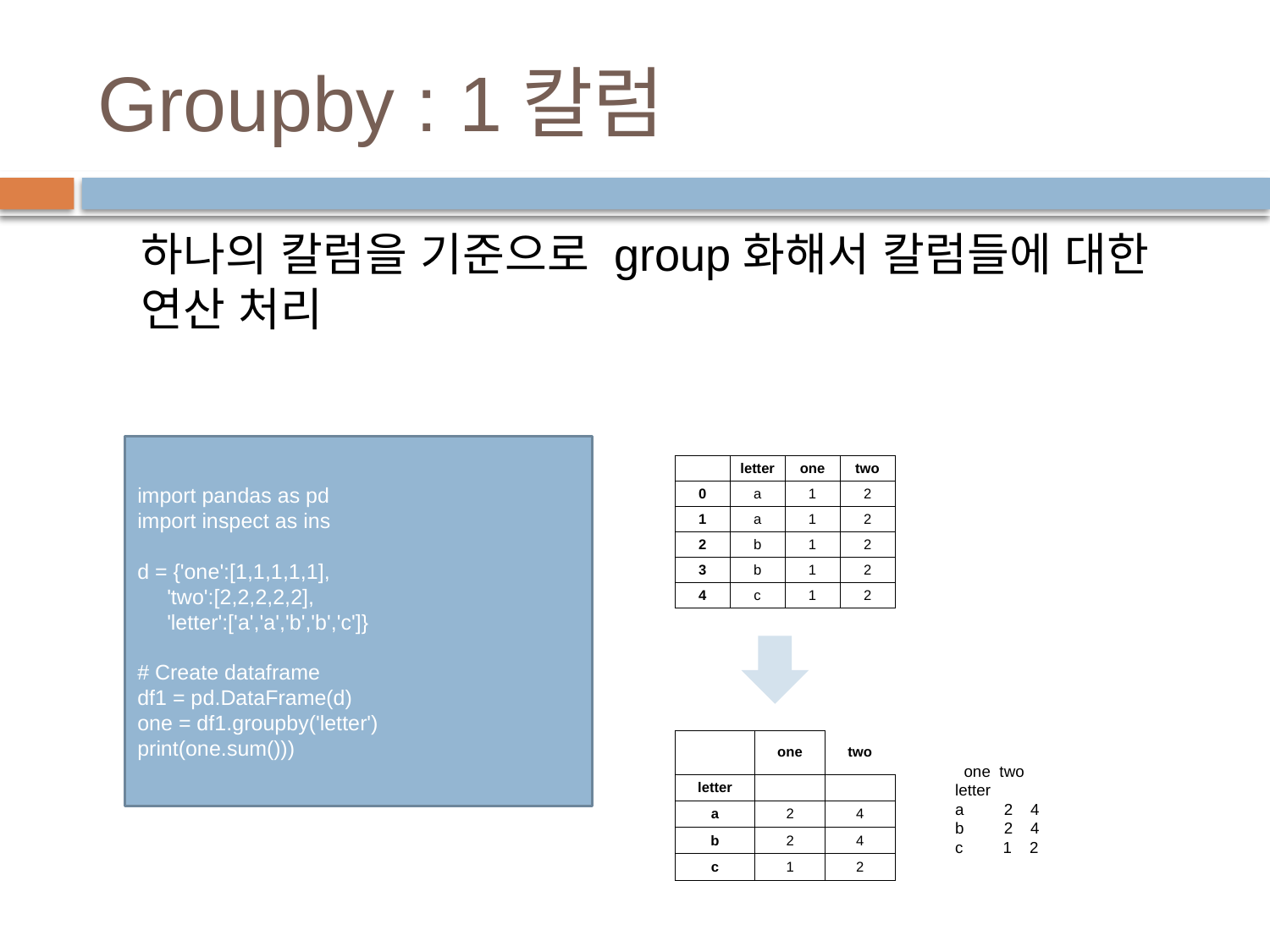

# Groupby : 1칼럼
하나의 칼럼을 기준으로 group화해서 칼럼들에 대한 연산 처리
import pandas as pd
import inspect as ins

d = {'one':[1,1,1,1,1],
     'two':[2,2,2,2,2],
     'letter':['a','a','b','b','c']}

# Create dataframe
df1 = pd.DataFrame(d)
one = df1.groupby('letter')
print(one.sum()))
|  | letter | one | two |
| --- | --- | --- | --- |
| 0 | a | 1 | 2 |
| 1 | a | 1 | 2 |
| 2 | b | 1 | 2 |
| 3 | b | 1 | 2 |
| 4 | c | 1 | 2 |

|  | one | two |
| --- | --- | --- |
| letter |  |  |
| a | 2 | 4 |
| b | 2 | 4 |
| c | 1 | 2 |
  one  two
letter
a         2    4
b         2    4
c         1    2